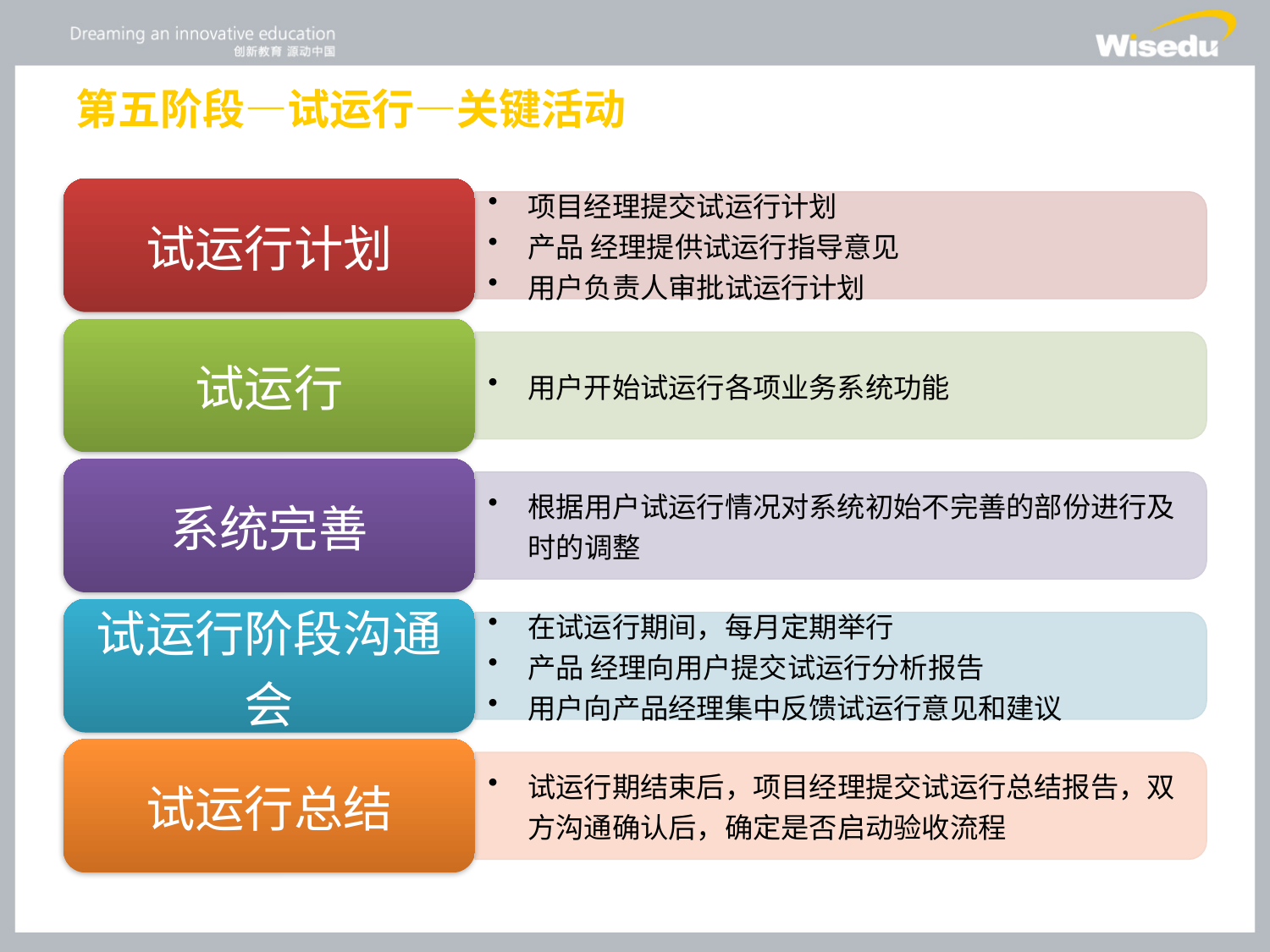

# 第五阶段—试运行—关键活动
试运行计划
项目经理提交试运行计划
试运行
用户开始试运行各项业务系统功能
系统完善
根据用户试运行情况对系统初始不完善的部份进行及时的调整
试运行阶段沟通会
在试运行期间，每月定期举行
试运行总结
试运行期结束后，项目经理提交试运行总结报告，双方沟通确认后，确定是否启动验收流程
产品 经理提供试运行指导意见
用户负责人审批试运行计划
产品 经理向用户提交试运行分析报告
用户向产品经理集中反馈试运行意见和建议